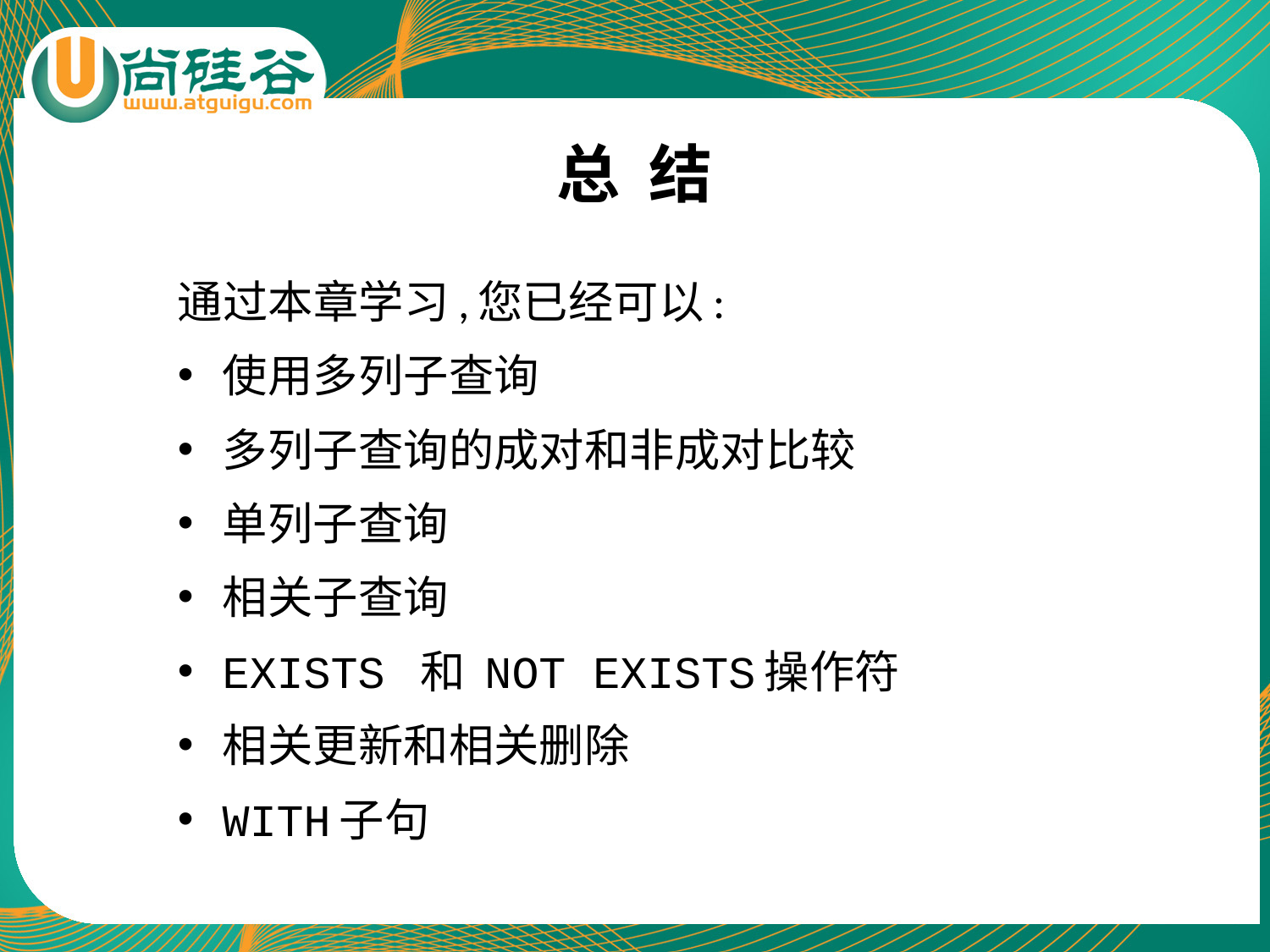

# 总  结
通过本章学习,您已经可以:
使用多列子查询
多列子查询的成对和非成对比较
单列子查询
相关子查询
EXISTS 和 NOT EXISTS操作符
相关更新和相关删除
WITH子句